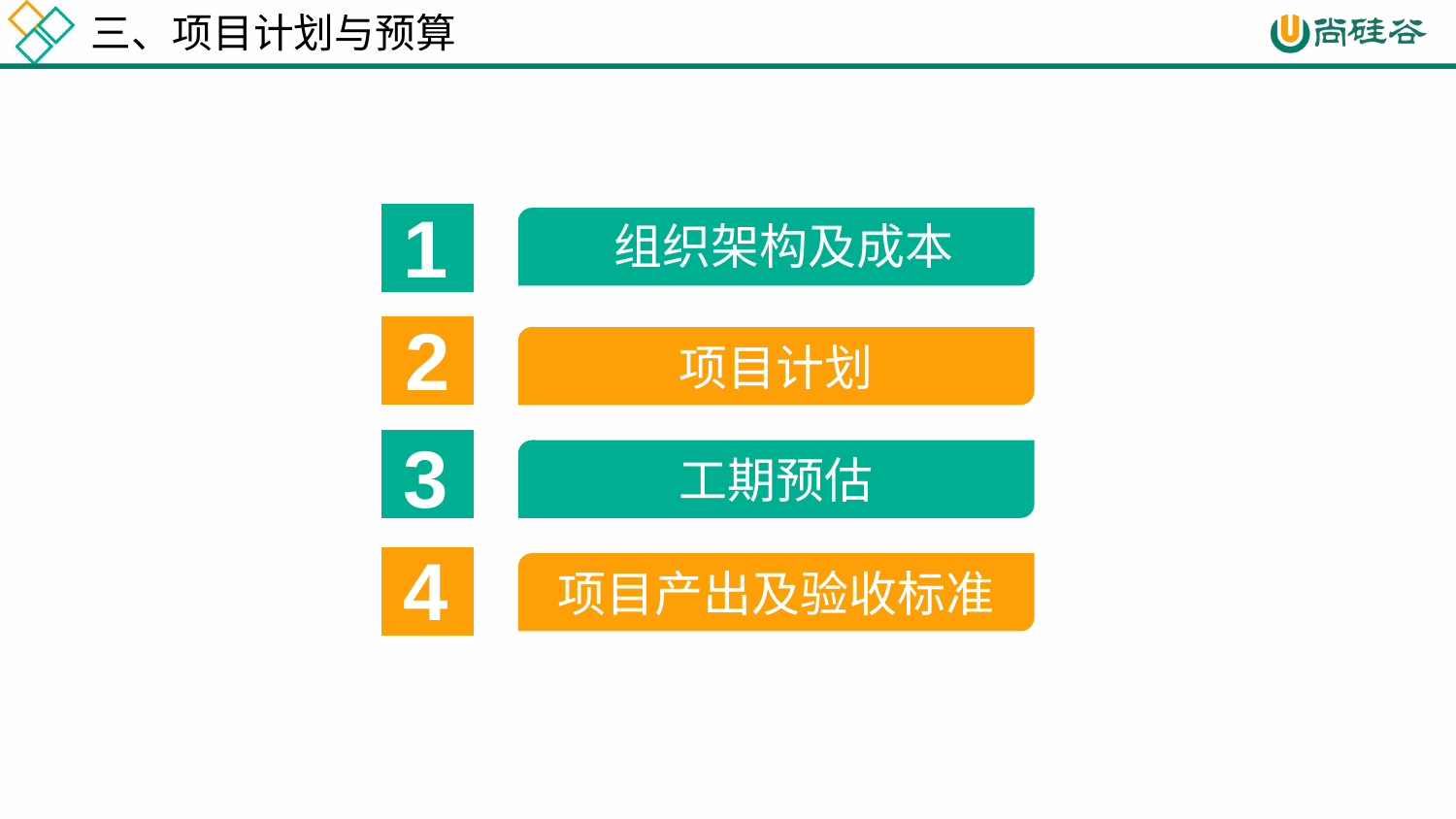

三、项目计划与预算
1

组织架构及成本
2

项目计划
3

工期预估
4

项目产出及验收标准